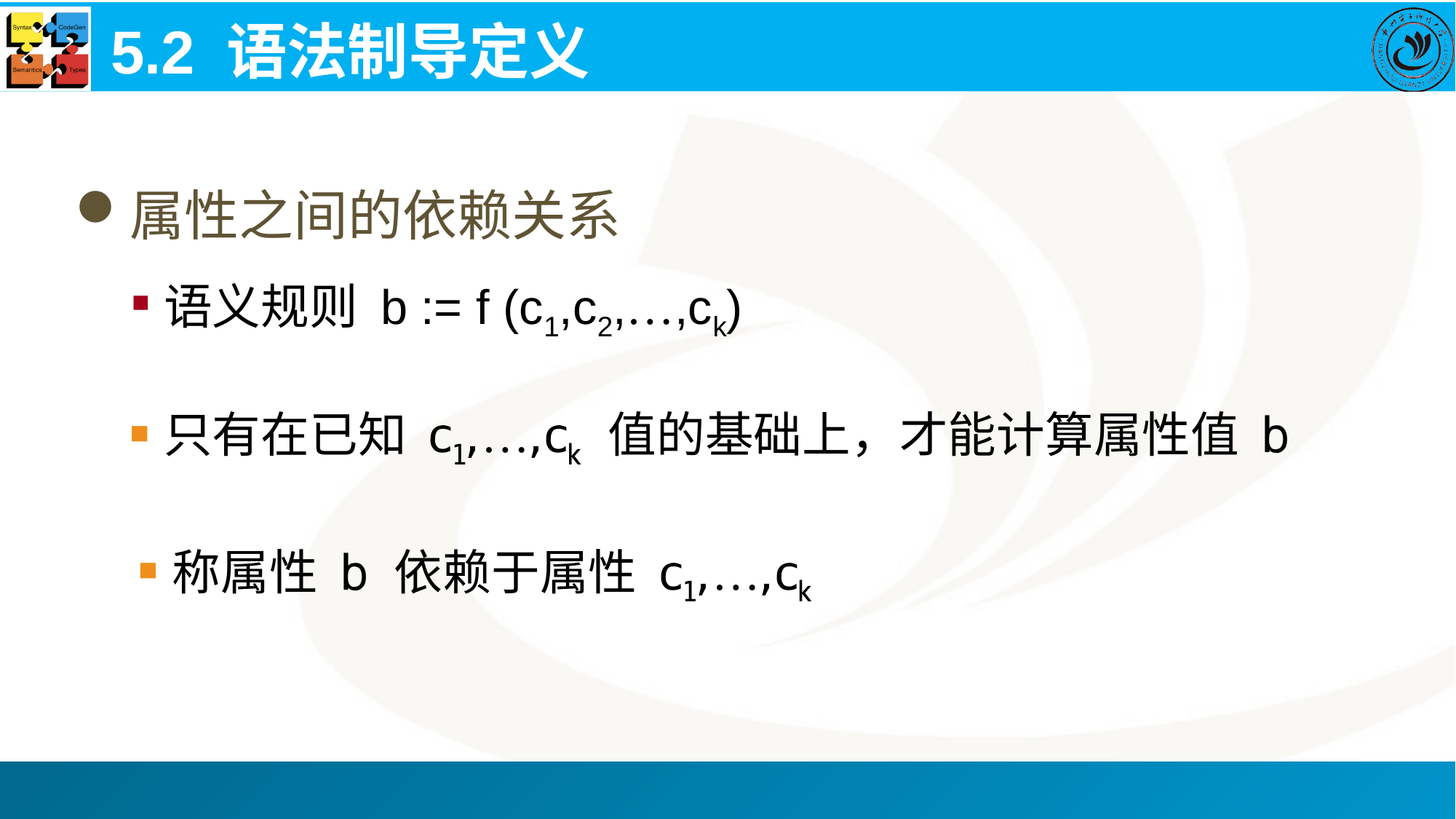

# 5.2 语法制导定义
属性之间的依赖关系
语义规则 b := f (c1,c2,…,ck)
只有在已知 c1,…,ck 值的基础上，才能计算属性值 b
称属性 b 依赖于属性 c1,…,ck
19